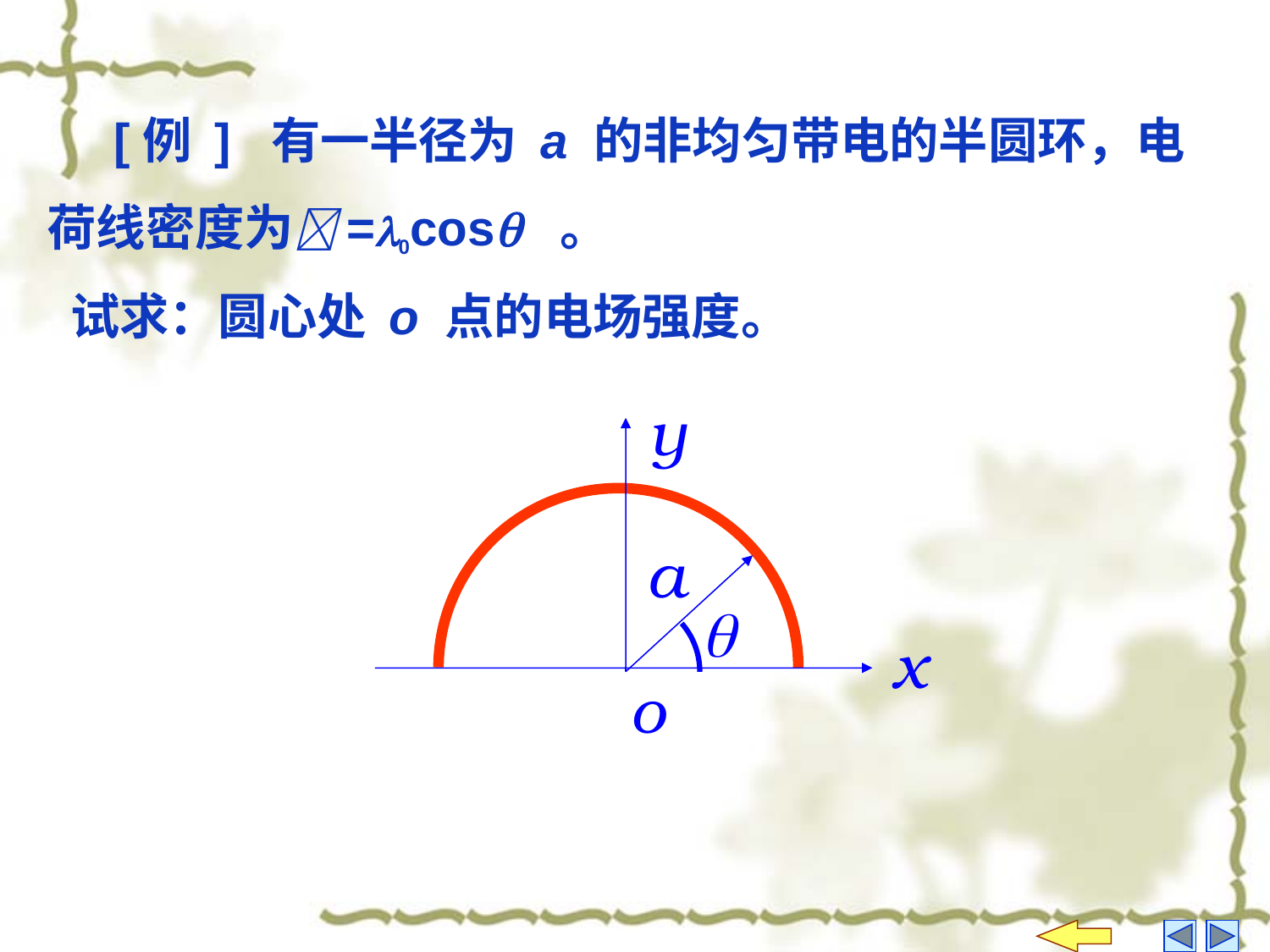

[例 ]  有一半径为 a 的非均匀带电的半圆环，电荷线密度为λ=λ0cosθ  。
 试求：圆心处 o 点的电场强度。
y

a

θ
x

o